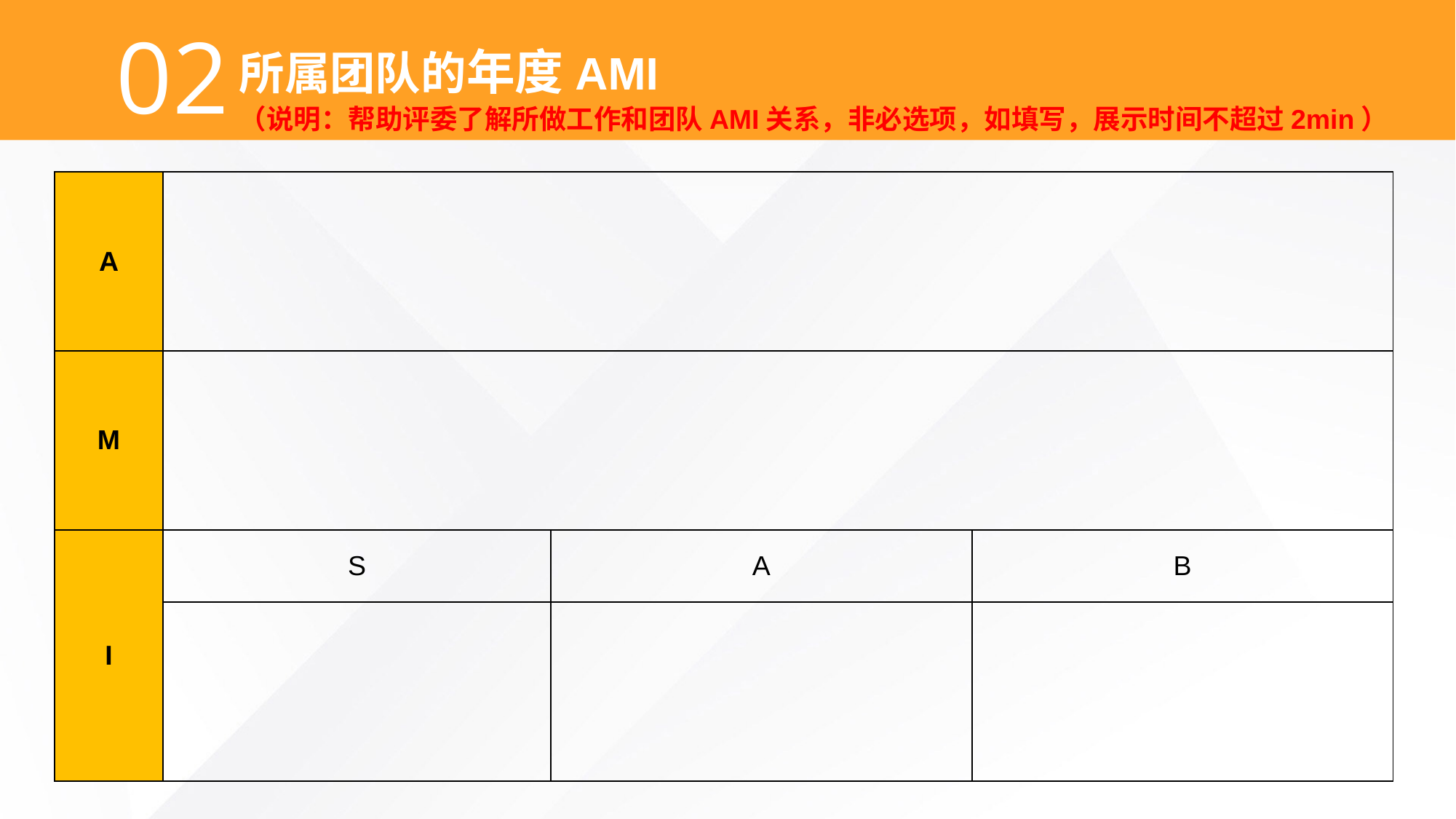

02
所属团队的年度AMI
（说明：帮助评委了解所做工作和团队AMI关系，非必选项，如填写，展示时间不超过2min）
| A |  |  |  |
| --- | --- | --- | --- |
| M |  |  |  |
| I | S | A | B |
|  |  |  |  |